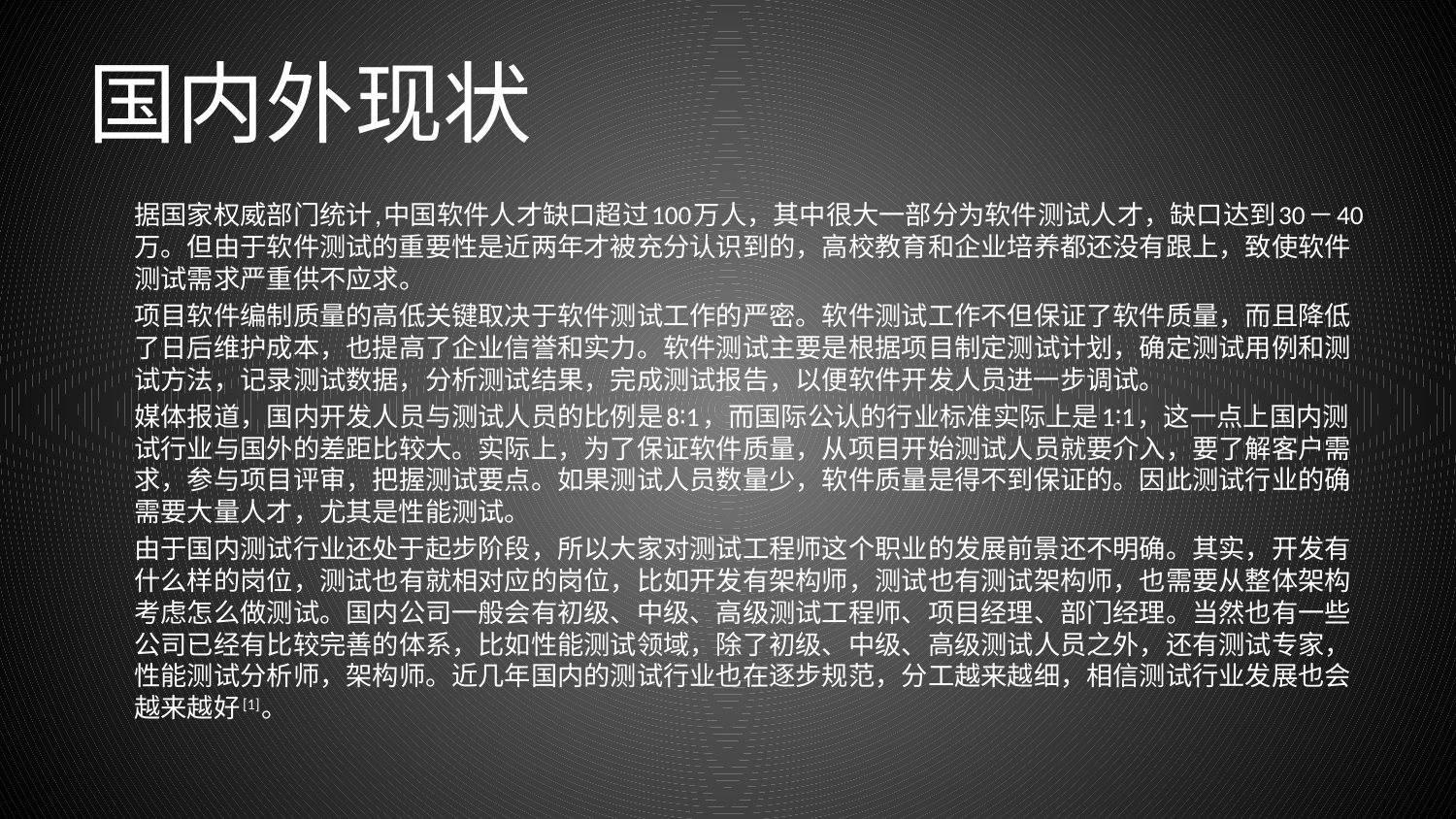

# 国内外现状
		据国家权威部门统计,中国软件人才缺口超过100万人，其中很大一部分为软件测试人才，缺口达到30－40万。但由于软件测试的重要性是近两年才被充分认识到的，高校教育和企业培养都还没有跟上，致使软件测试需求严重供不应求。
		项目软件编制质量的高低关键取决于软件测试工作的严密。软件测试工作不但保证了软件质量，而且降低了日后维护成本，也提高了企业信誉和实力。软件测试主要是根据项目制定测试计划，确定测试用例和测试方法，记录测试数据，分析测试结果，完成测试报告，以便软件开发人员进一步调试。
		媒体报道，国内开发人员与测试人员的比例是8∶1，而国际公认的行业标准实际上是1∶1，这一点上国内测试行业与国外的差距比较大。实际上，为了保证软件质量，从项目开始测试人员就要介入，要了解客户需求，参与项目评审，把握测试要点。如果测试人员数量少，软件质量是得不到保证的。因此测试行业的确需要大量人才，尤其是性能测试。
		由于国内测试行业还处于起步阶段，所以大家对测试工程师这个职业的发展前景还不明确。其实，开发有什么样的岗位，测试也有就相对应的岗位，比如开发有架构师，测试也有测试架构师，也需要从整体架构考虑怎么做测试。国内公司一般会有初级、中级、高级测试工程师、项目经理、部门经理。当然也有一些公司已经有比较完善的体系，比如性能测试领域，除了初级、中级、高级测试人员之外，还有测试专家，性能测试分析师，架构师。近几年国内的测试行业也在逐步规范，分工越来越细，相信测试行业发展也会越来越好[1]。